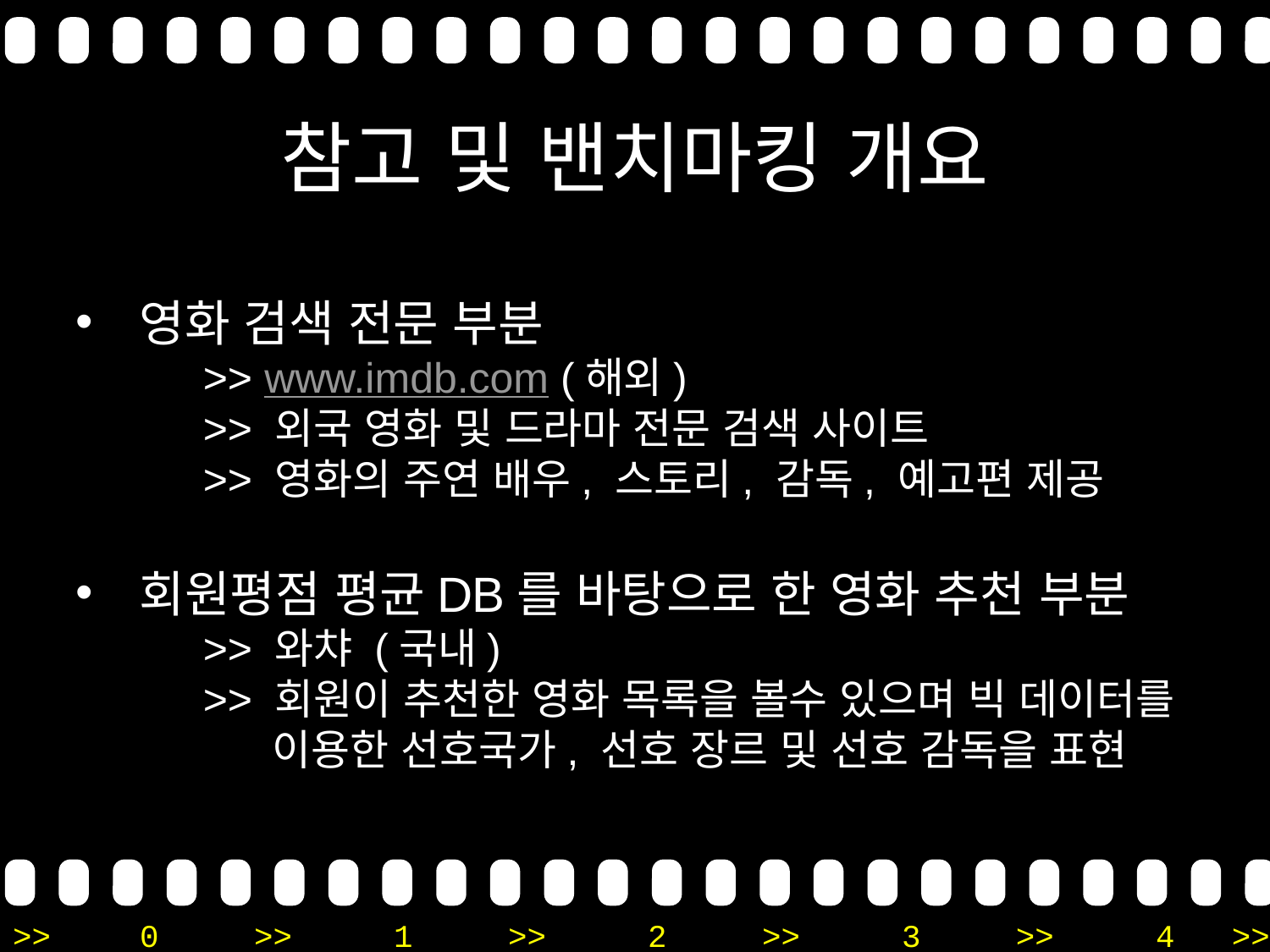

# 참고 및 밴치마킹 개요
영화 검색 전문 부분
	>> www.imdb.com (해외)
	>> 외국 영화 및 드라마 전문 검색 사이트
	>> 영화의 주연 배우, 스토리, 감독, 예고편 제공

회원평점 평균DB를 바탕으로 한 영화 추천 부분
	>> 와챠 (국내)
	>> 회원이 추천한 영화 목록을 볼수 있으며 빅 데이터를
	     이용한 선호국가, 선호 장르 및 선호 감독을 표현